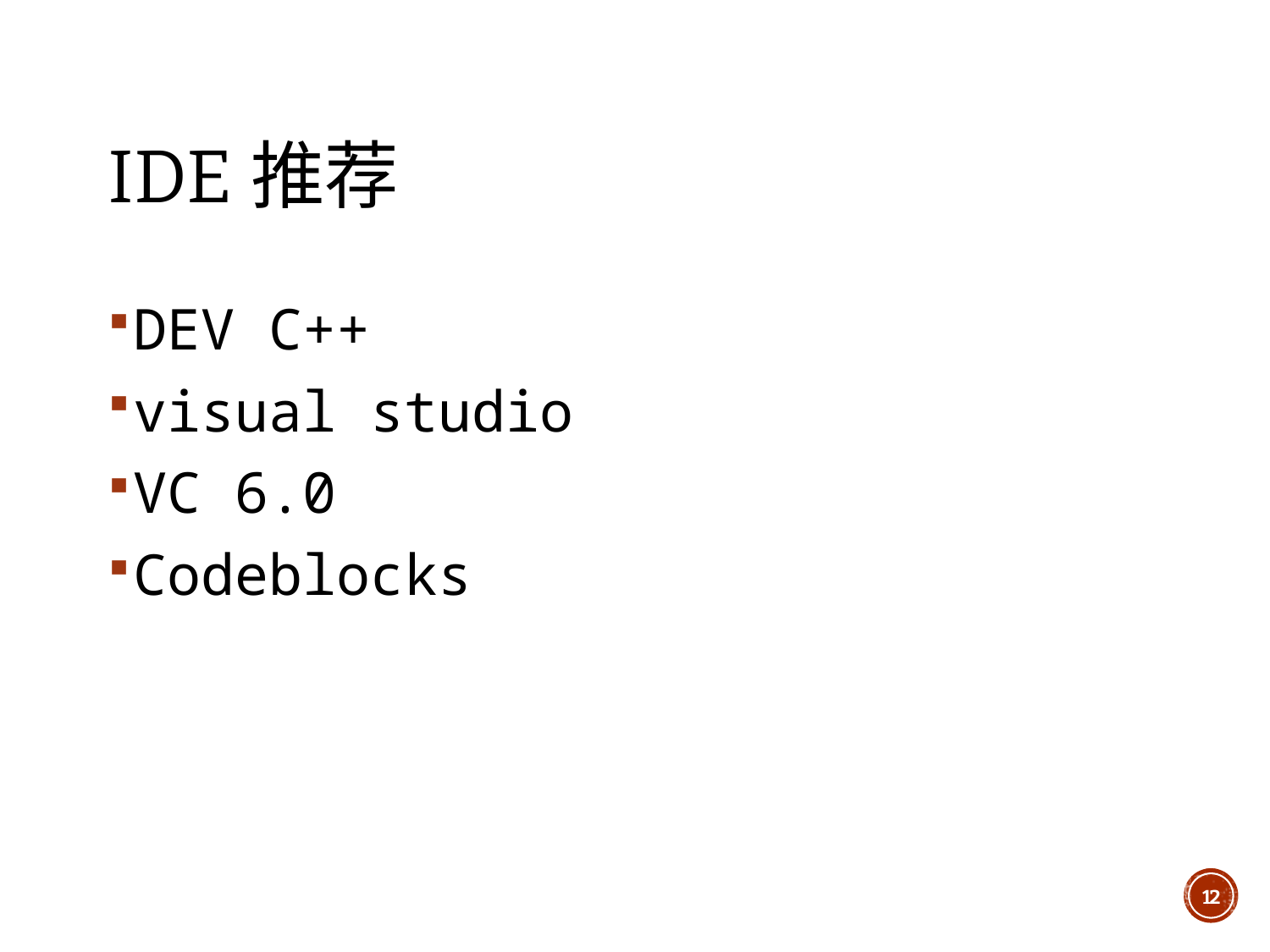

# IDE推荐
DEV C++
visual studio
VC 6.0
Codeblocks

12